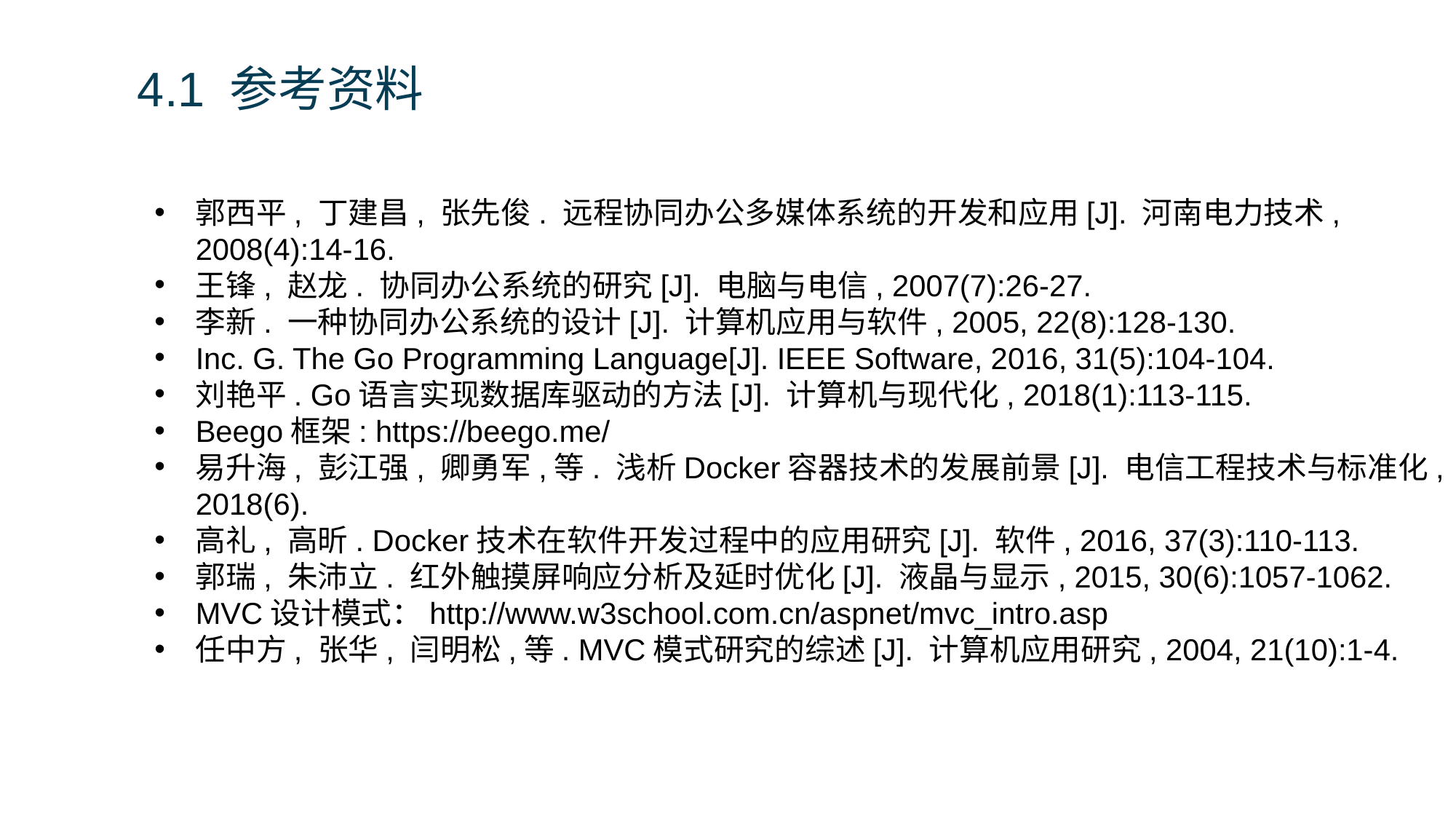

4.1 参考资料
郭西平, 丁建昌, 张先俊. 远程协同办公多媒体系统的开发和应用[J]. 河南电力技术, 2008(4):14-16.
王锋, 赵龙. 协同办公系统的研究[J]. 电脑与电信, 2007(7):26-27.
李新. 一种协同办公系统的设计[J]. 计算机应用与软件, 2005, 22(8):128-130.
Inc. G. The Go Programming Language[J]. IEEE Software, 2016, 31(5):104-104.
刘艳平. Go语言实现数据库驱动的方法[J]. 计算机与现代化, 2018(1):113-115.
Beego框架: https://beego.me/
易升海, 彭江强, 卿勇军,等. 浅析Docker容器技术的发展前景[J]. 电信工程技术与标准化, 2018(6).
高礼, 高昕. Docker技术在软件开发过程中的应用研究[J]. 软件, 2016, 37(3):110-113.
郭瑞, 朱沛立. 红外触摸屏响应分析及延时优化[J]. 液晶与显示, 2015, 30(6):1057-1062.
MVC设计模式：http://www.w3school.com.cn/aspnet/mvc_intro.asp
任中方, 张华, 闫明松,等. MVC模式研究的综述[J]. 计算机应用研究, 2004, 21(10):1-4.